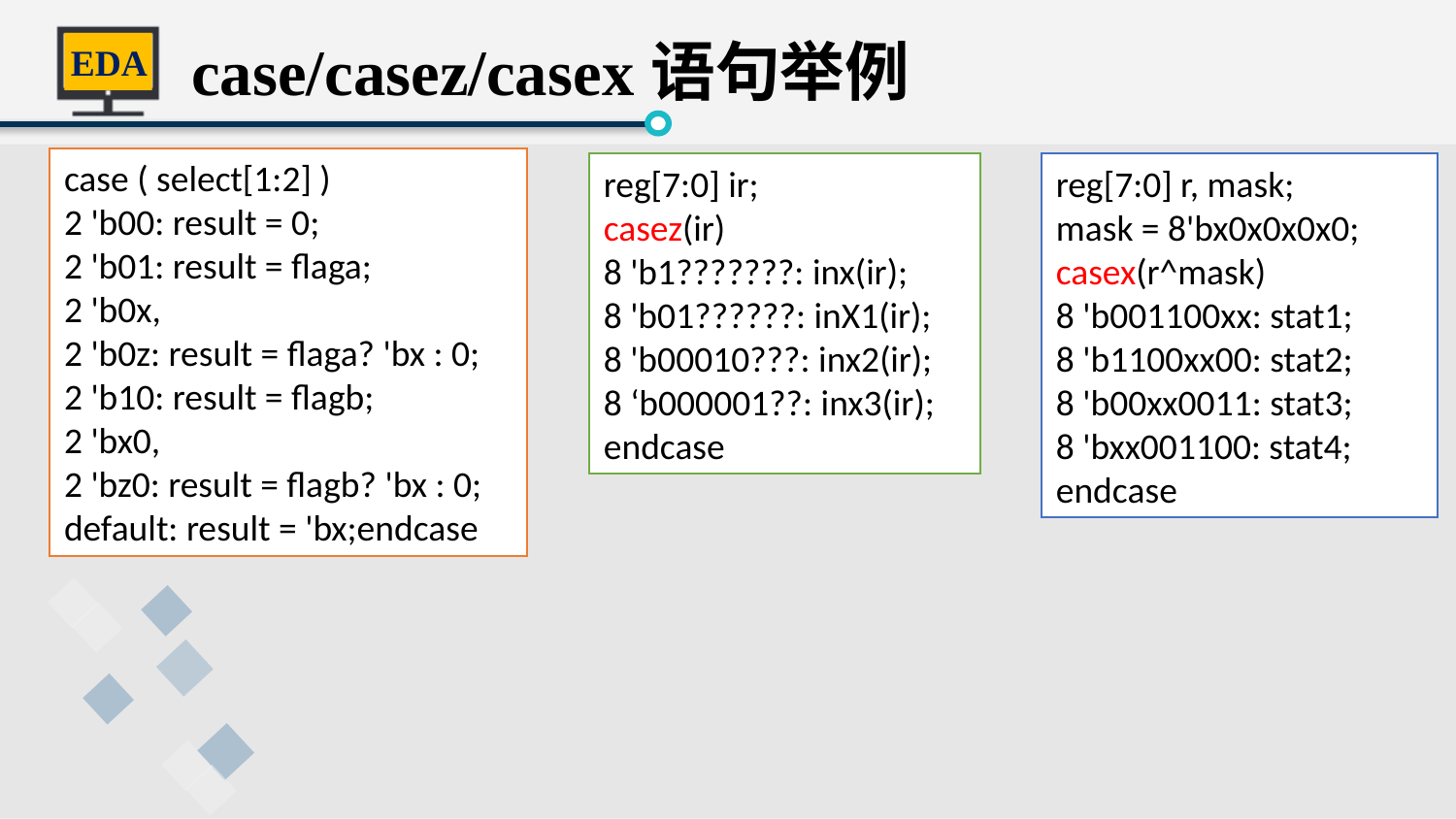

case/casez/casex语句举例
case ( select[1:2] )
2 'b00: result = 0;
2 'b01: result = flaga;
2 'b0x,
2 'b0z: result = flaga? 'bx : 0;
2 'b10: result = flagb;
2 'bx0,
2 'bz0: result = flagb? 'bx : 0;
default: result = 'bx;endcase
reg[7:0] ir;
casez(ir)
8 'b1???????: inx(ir);
8 'b01??????: inX1(ir);
8 'b00010???: inx2(ir);
8 ‘b000001??: inx3(ir);
endcase
reg[7:0] r, mask;
mask = 8'bx0x0x0x0;
casex(r^mask)
8 'b001100xx: stat1;
8 'b1100xx00: stat2;
8 'b00xx0011: stat3;
8 'bxx001100: stat4;
endcase